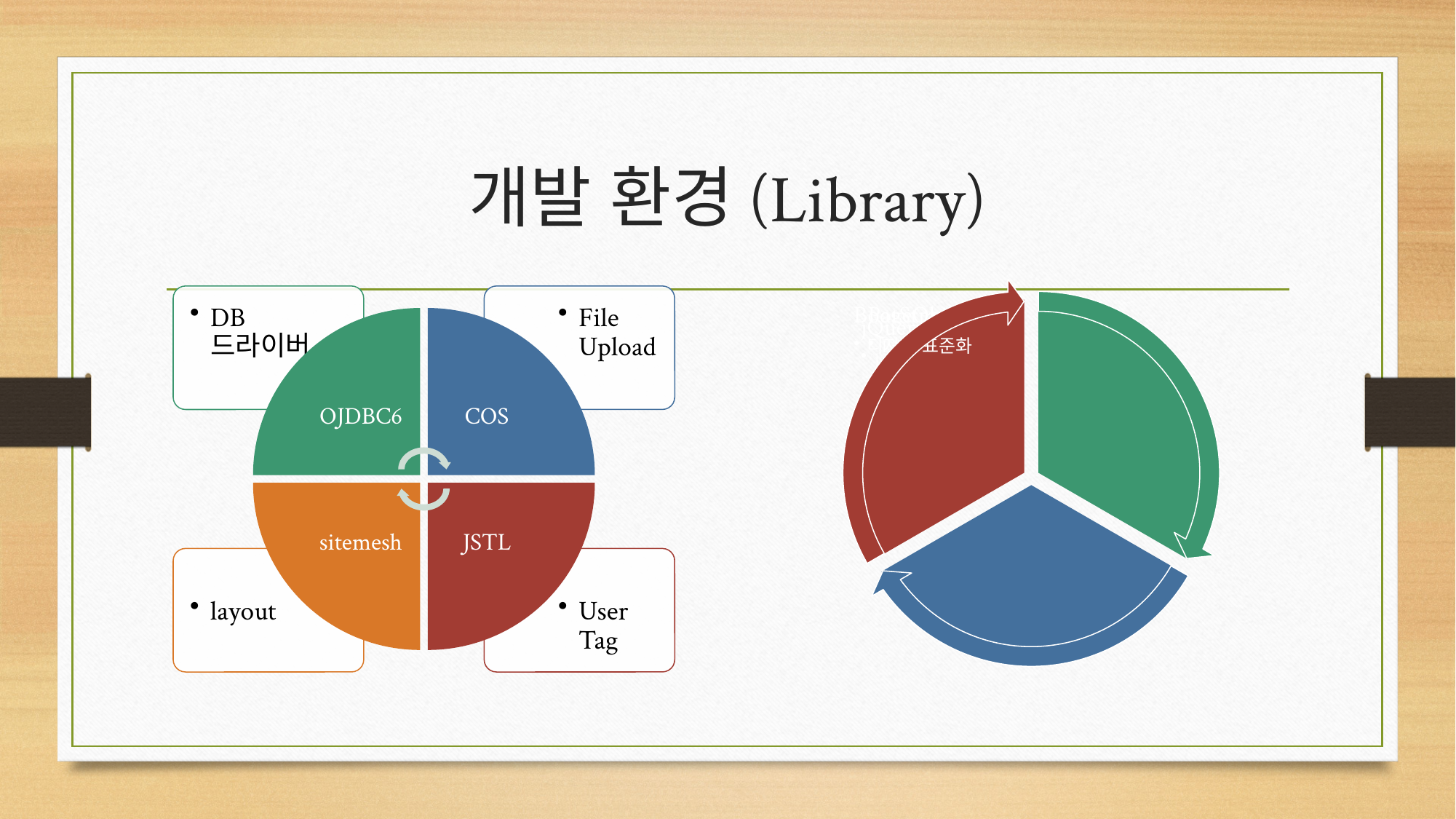

# 개발 환경(Library)
User Tag
layout
File Upload
DB 드라이버
OJDBC6
COS
JSTL
sitemesh
PageObject
List Page
jQuery
js 표준화
BootStrap 3
디자인 표준화